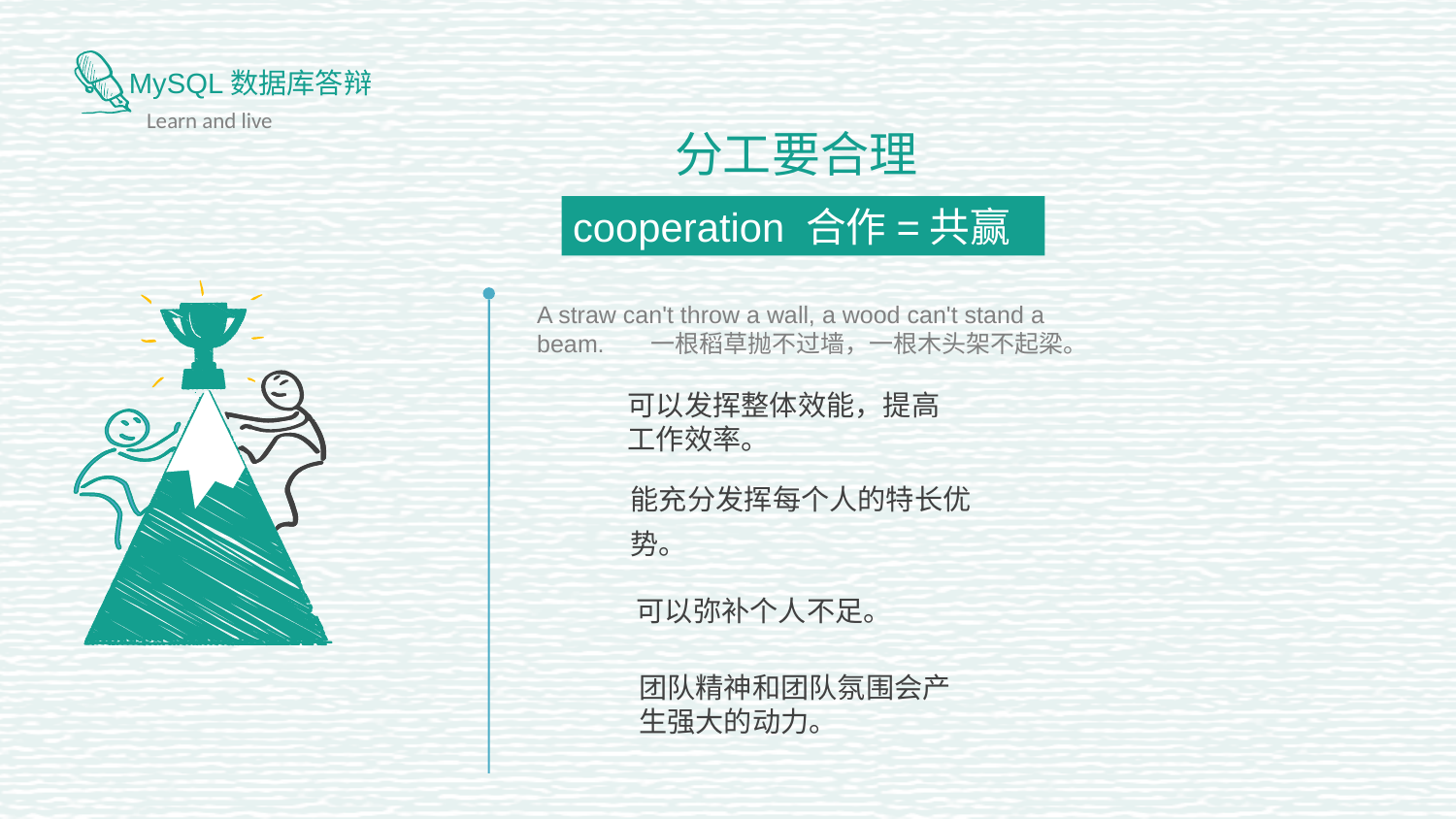

分工要合理
cooperation 合作=共赢

A straw can't throw a wall, a wood can't stand a beam.      一根稻草抛不过墙，一根木头架不起梁。
可以发挥整体效能，提高工作效率。
能充分发挥每个人的特长优势。
可以弥补个人不足。
团队精神和团队氛围会产生强大的动力。